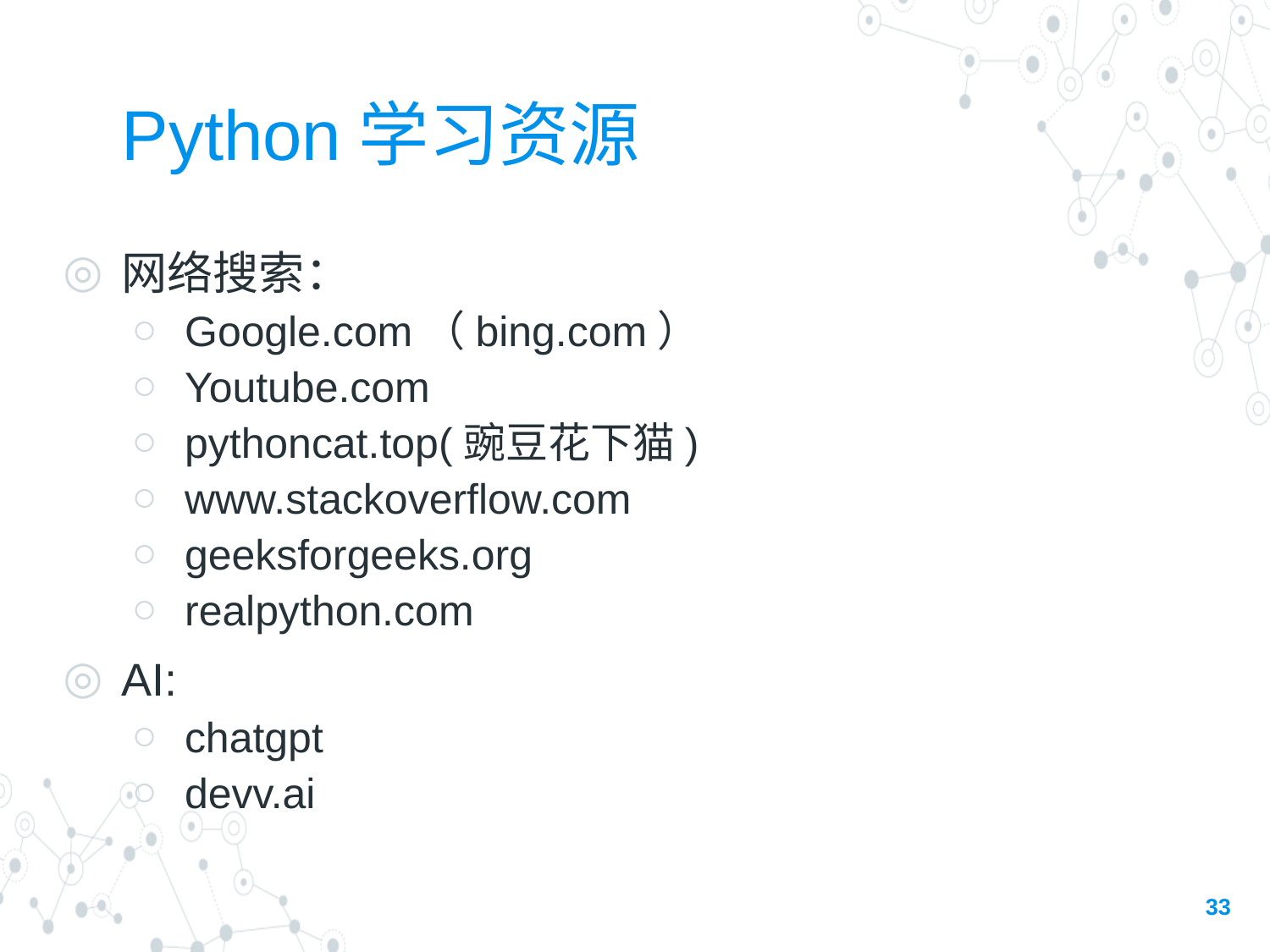

# Python学习资源
网络搜索：
Google.com（bing.com）
Youtube.com
pythoncat.top(豌豆花下猫)
www.stackoverflow.com
geeksforgeeks.org
realpython.com
AI:
chatgpt
devv.ai
33